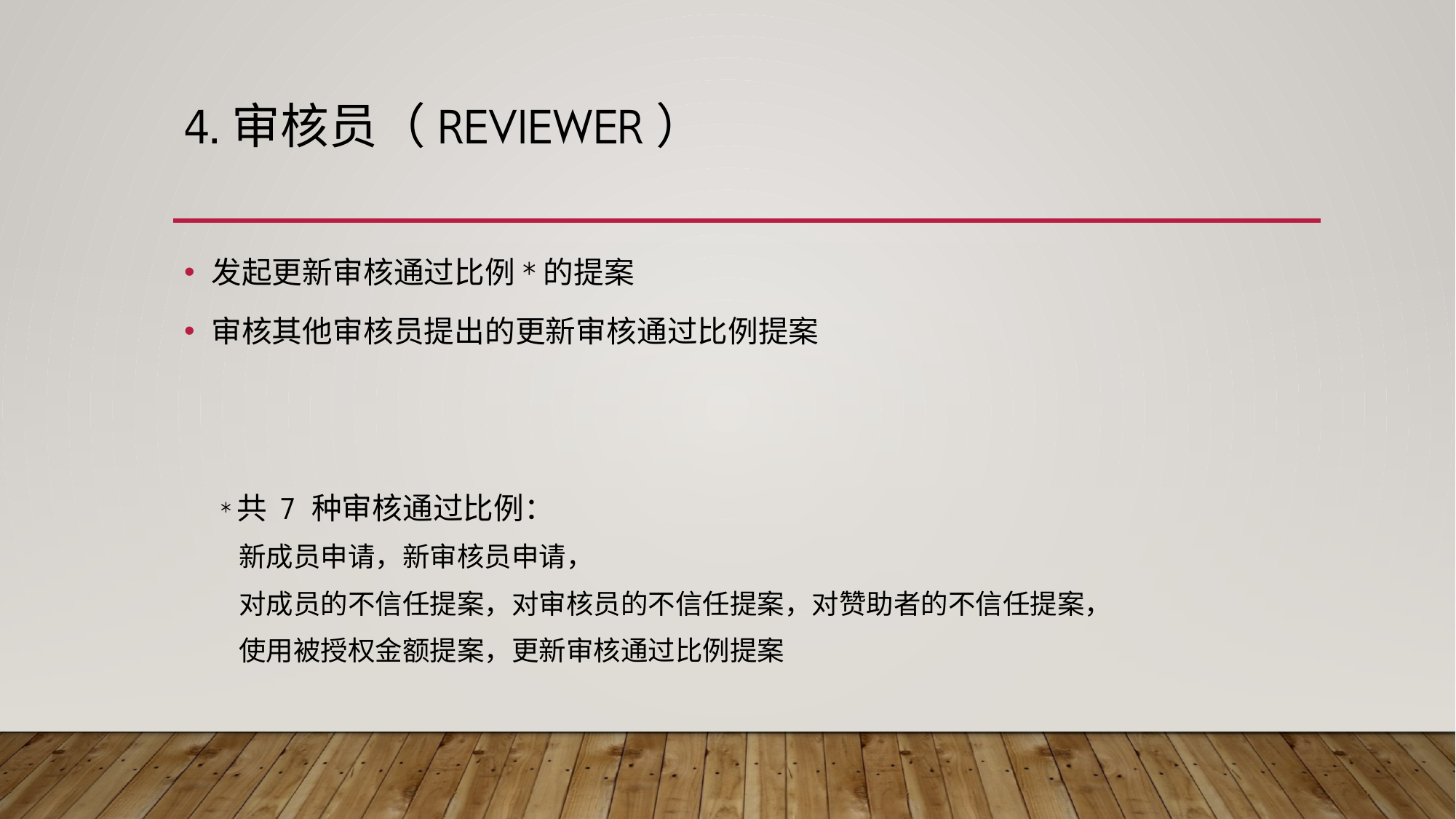

# 4.审核员（Reviewer）
发起更新审核通过比例*的提案
审核其他审核员提出的更新审核通过比例提案

     *共 7 种审核通过比例：
新成员申请，新审核员申请，
对成员的不信任提案，对审核员的不信任提案，对赞助者的不信任提案，
使用被授权金额提案，更新审核通过比例提案